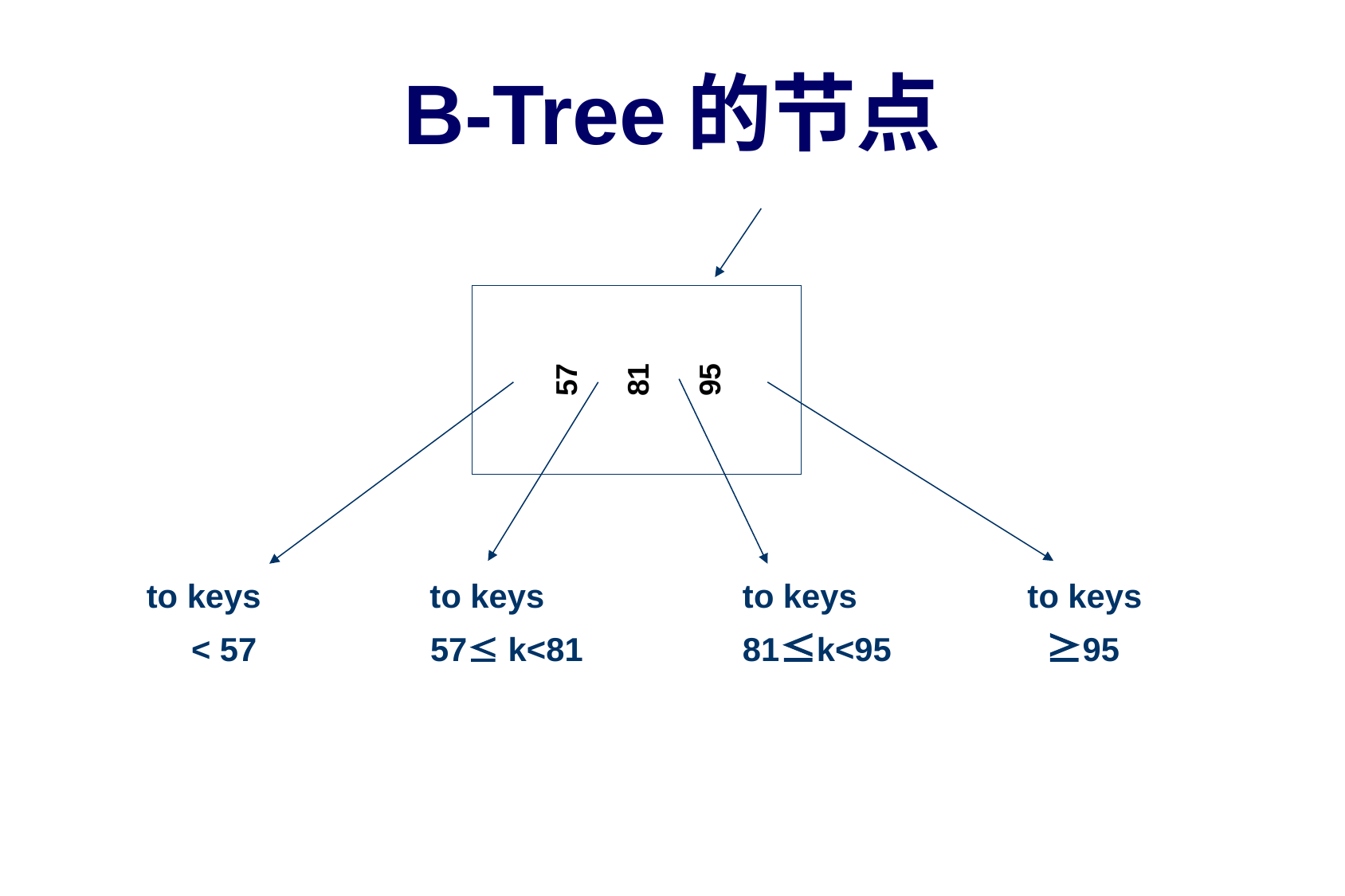

# B-Tree的节点

57

81

95

to keys	             to keys		        to keys  	             to keys
< 57		57≤ k<81	        81≤k<95	               ≥95